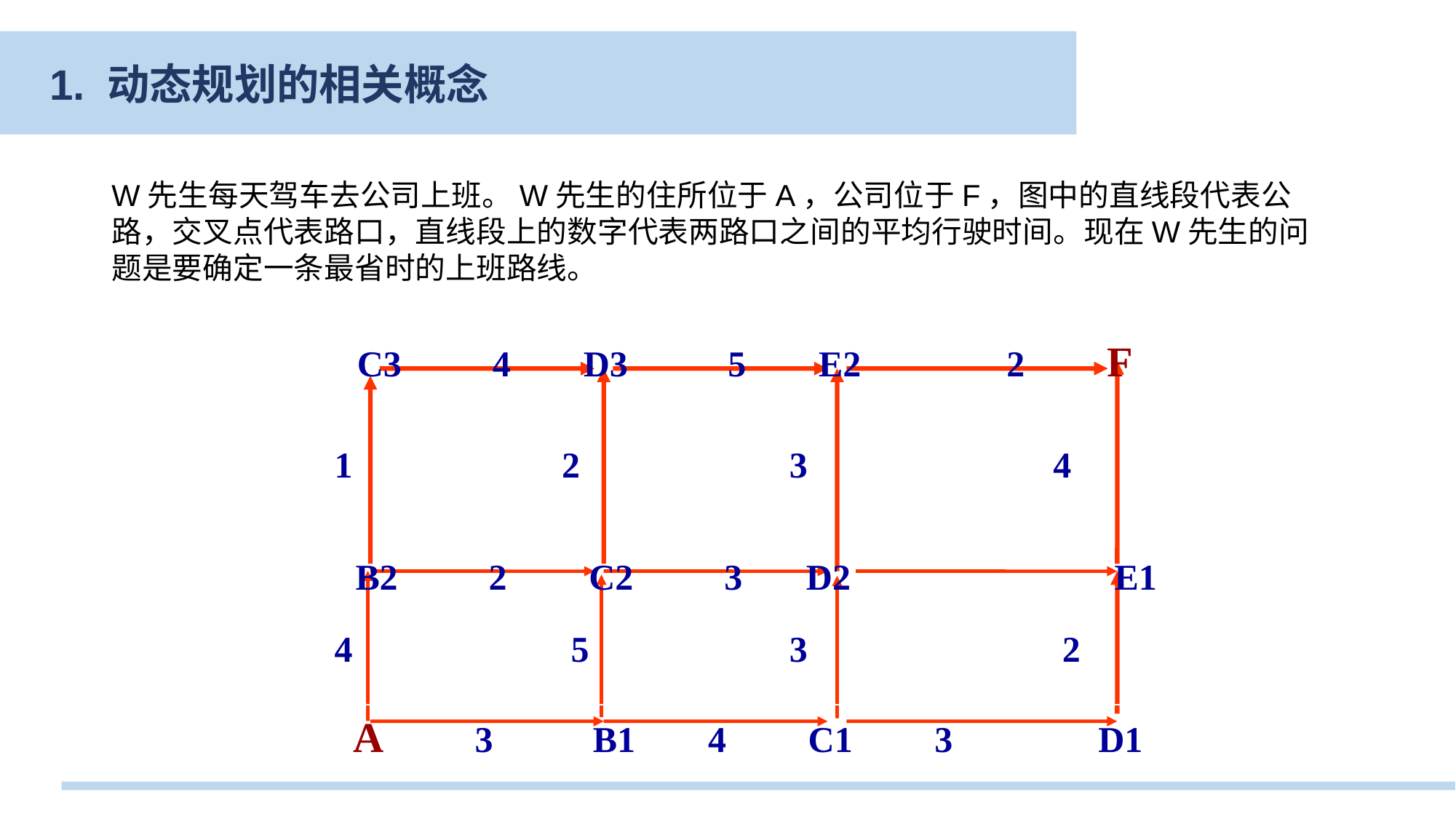

多段图最短路径——实例
1. 动态规划的相关概念
W先生每天驾车去公司上班。W先生的住所位于A，公司位于F，图中的直线段代表公路，交叉点代表路口，直线段上的数字代表两路口之间的平均行驶时间。现在W先生的问题是要确定一条最省时的上班路线。
C3          4        D3           5        E2                2         F

1                       2                       3                           4
B2          2         C2          3       D2                             E1

4                        5                      3                            2
A          3           B1        4         C1         3                D1